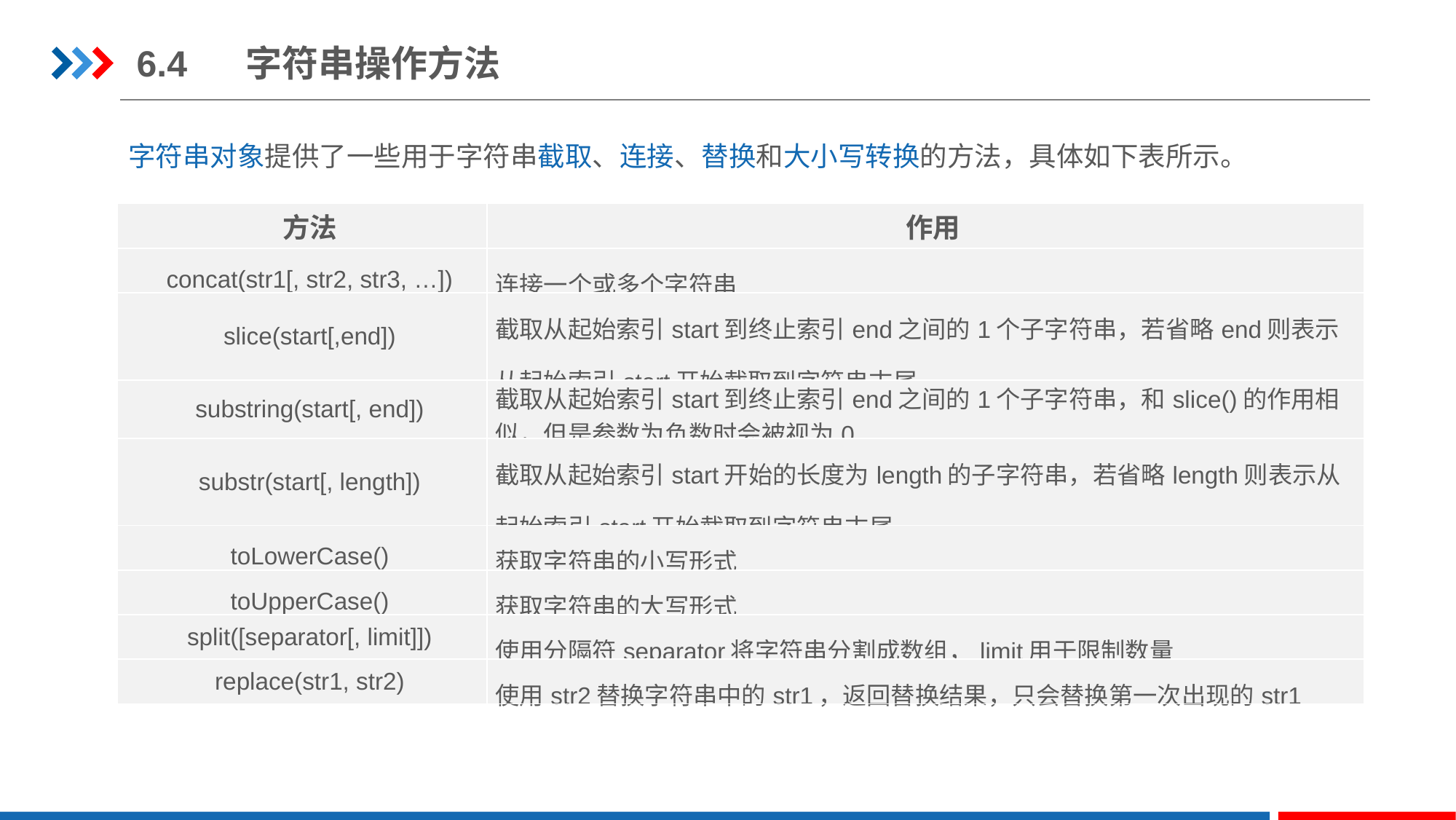

6.4	字符串操作方法
字符串对象提供了一些用于字符串截取、连接、替换和大小写转换的方法，具体如下表所示。
| 方法 | 作用 |
| --- | --- |
| concat(str1[, str2, str3, …]) | 连接一个或多个字符串 |
| slice(start[,end]) | 截取从起始索引start到终止索引end之间的1个子字符串，若省略end则表示从起始索引start开始截取到字符串末尾 |
| substring(start[, end]) | 截取从起始索引start到终止索引end之间的1个子字符串，和slice()的作用相似，但是参数为负数时会被视为0 |
| substr(start[, length]) | 截取从起始索引start开始的长度为length的子字符串，若省略length则表示从起始索引start开始截取到字符串末尾 |
| toLowerCase() | 获取字符串的小写形式 |
| toUpperCase() | 获取字符串的大写形式 |
| split([separator[, limit]]) | 使用分隔符separator将字符串分割成数组，limit用于限制数量 |
| replace(str1, str2) | 使用str2替换字符串中的str1，返回替换结果，只会替换第一次出现的str1 |